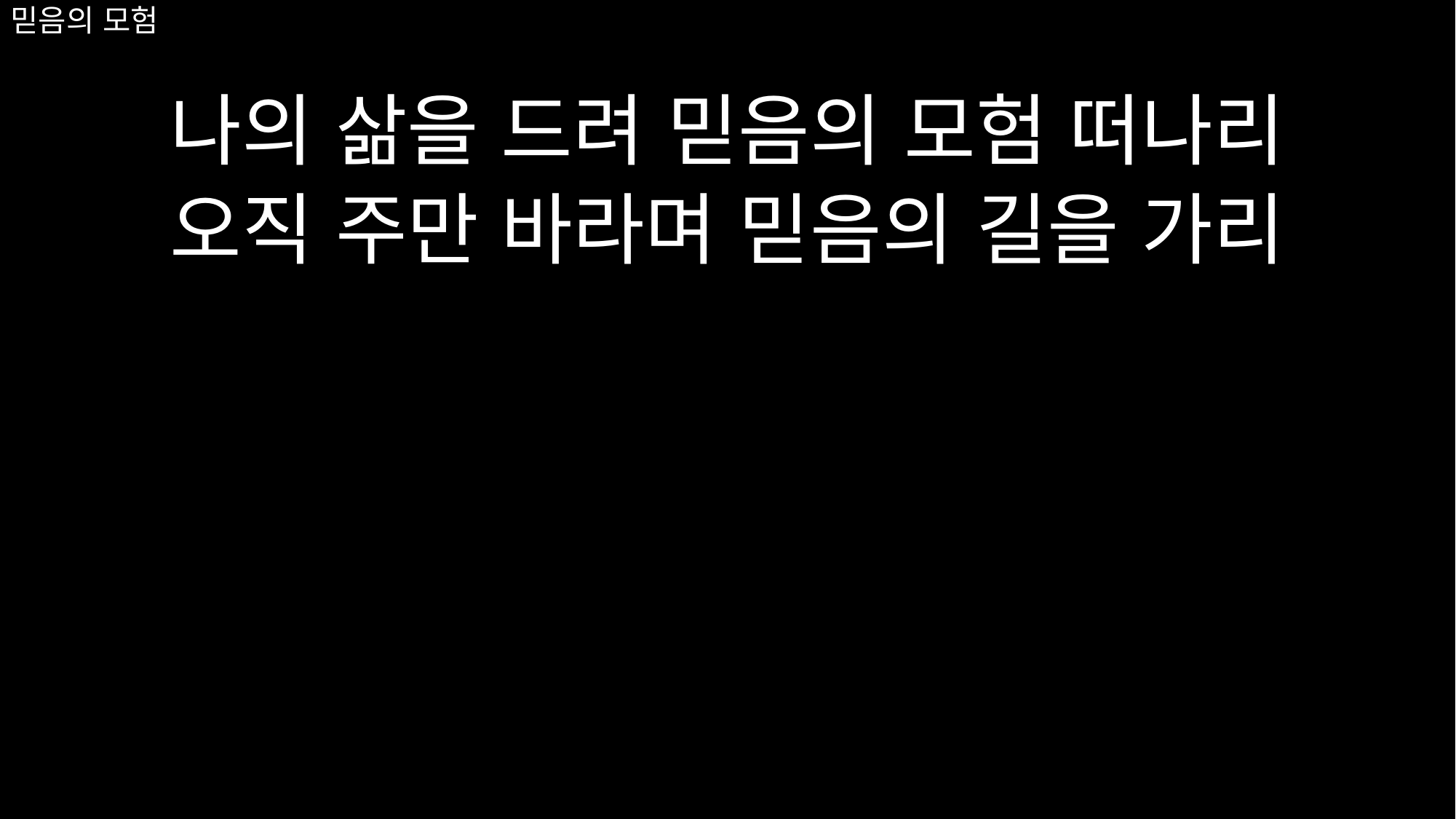

나의 삶을 드려 믿음의 모험 떠나리
오직 주만 바라며 믿음의 길을 가리

# 믿음의 모험